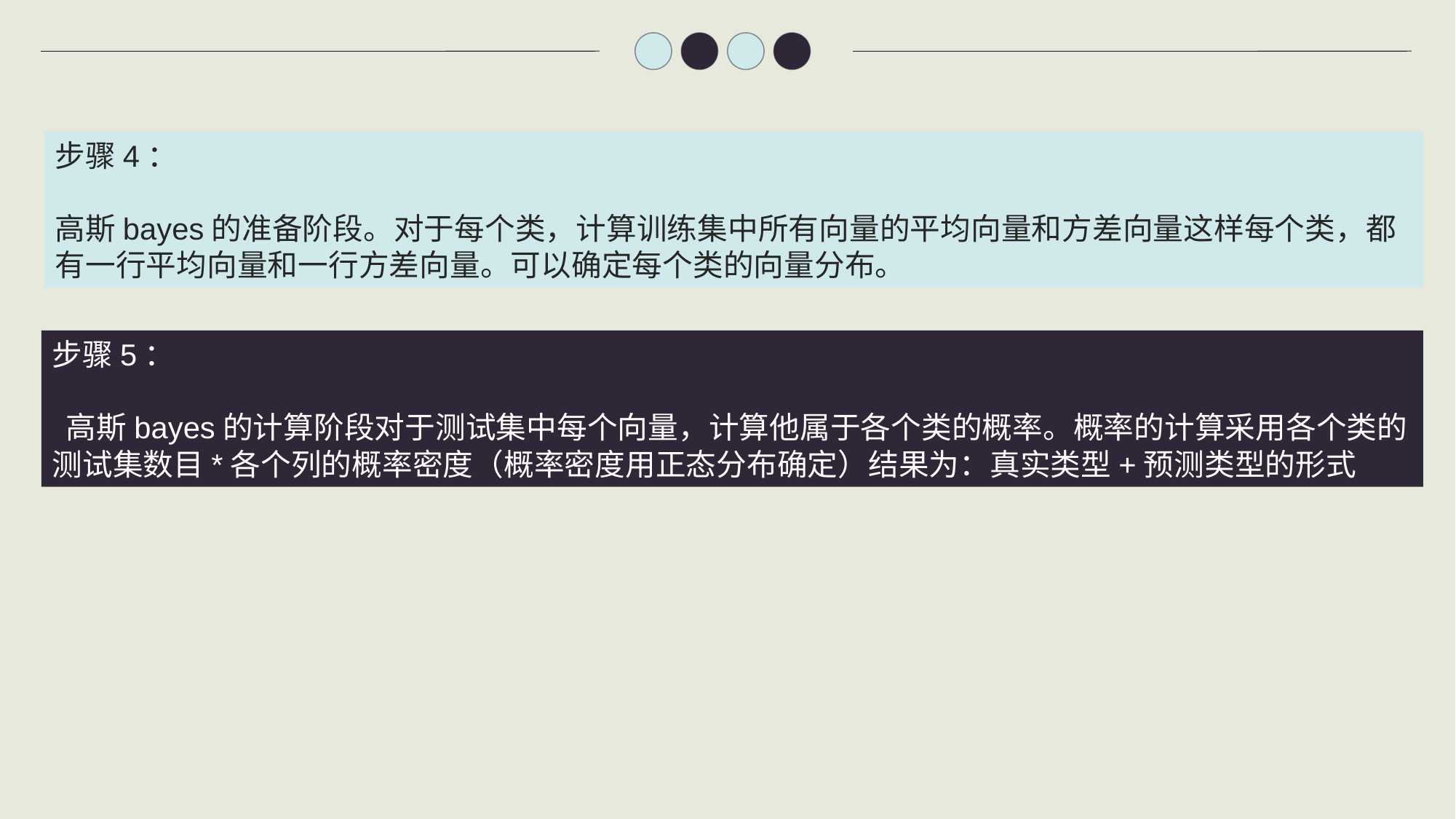

步骤4：

高斯bayes的准备阶段。对于每个类，计算训练集中所有向量的平均向量和方差向量这样每个类，都有一行平均向量和一行方差向量。可以确定每个类的向量分布。
步骤5：

 高斯bayes的计算阶段对于测试集中每个向量，计算他属于各个类的概率。概率的计算采用各个类的测试集数目*各个列的概率密度（概率密度用正态分布确定）结果为：真实类型+预测类型的形式